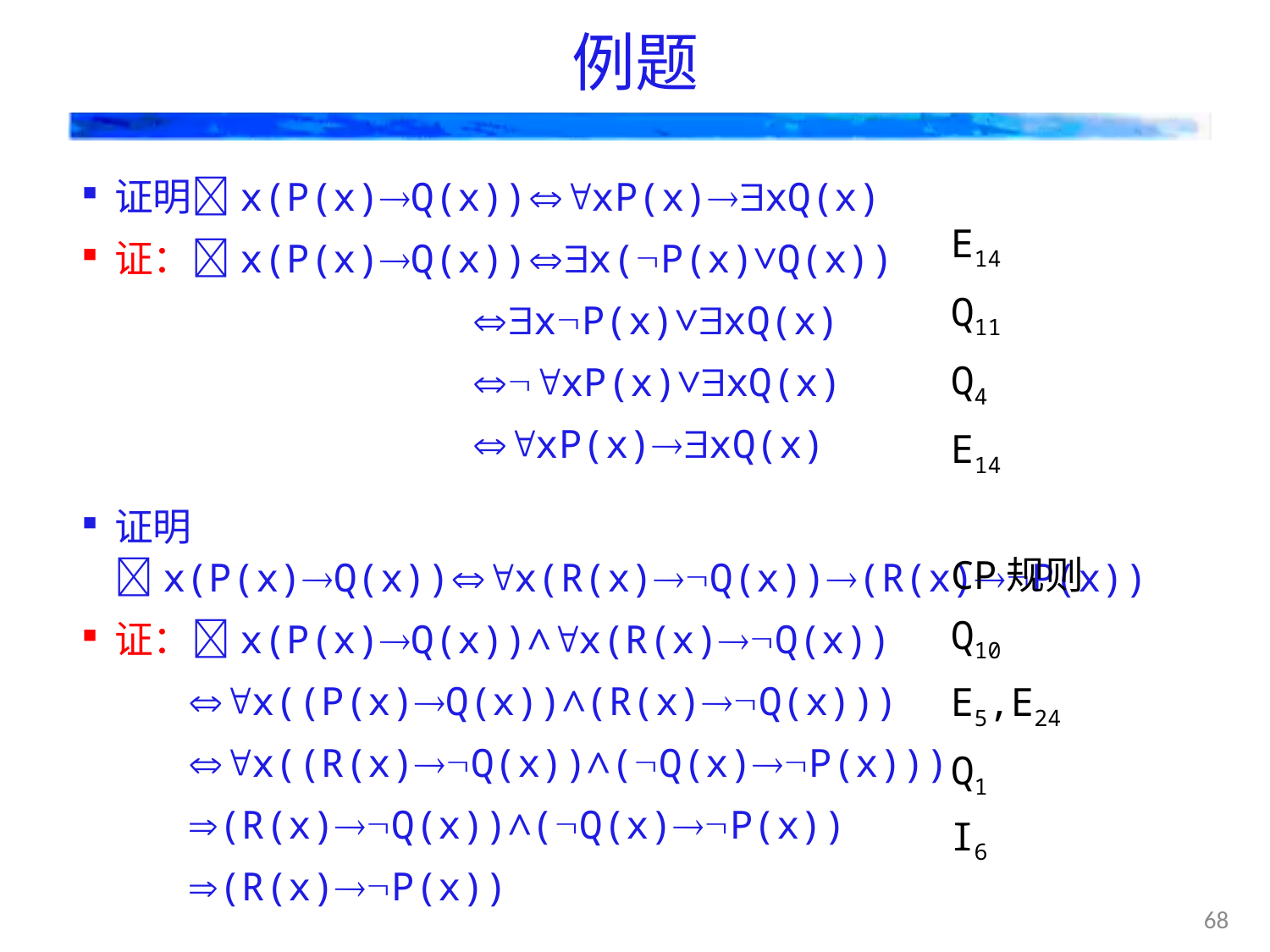

# 例题
证明∃x(P(x)→Q(x))⇔∀xP(x)→∃xQ(x)
证：∃x(P(x)→Q(x))⇔∃x(¬P(x)∨Q(x))
⇔∃x¬P(x)∨∃xQ(x)
⇔¬∀xP(x)∨∃xQ(x)
⇔∀xP(x)→∃xQ(x)
证明∀x(P(x)→Q(x))⇔∀x(R(x)→¬Q(x))→(R(x)→¬P(x))
证：∀x(P(x)→Q(x))∧∀x(R(x)→¬Q(x))
⇔∀x((P(x)→Q(x))∧(R(x)→¬Q(x)))
⇔∀x((R(x)→¬Q(x))∧(¬Q(x)→¬P(x)))
⇒(R(x)→¬Q(x))∧(¬Q(x)→¬P(x))
⇒(R(x)→¬P(x))
E14
Q11
Q4
E14
CP规则
Q10
E5,E24
Q1
I6
68